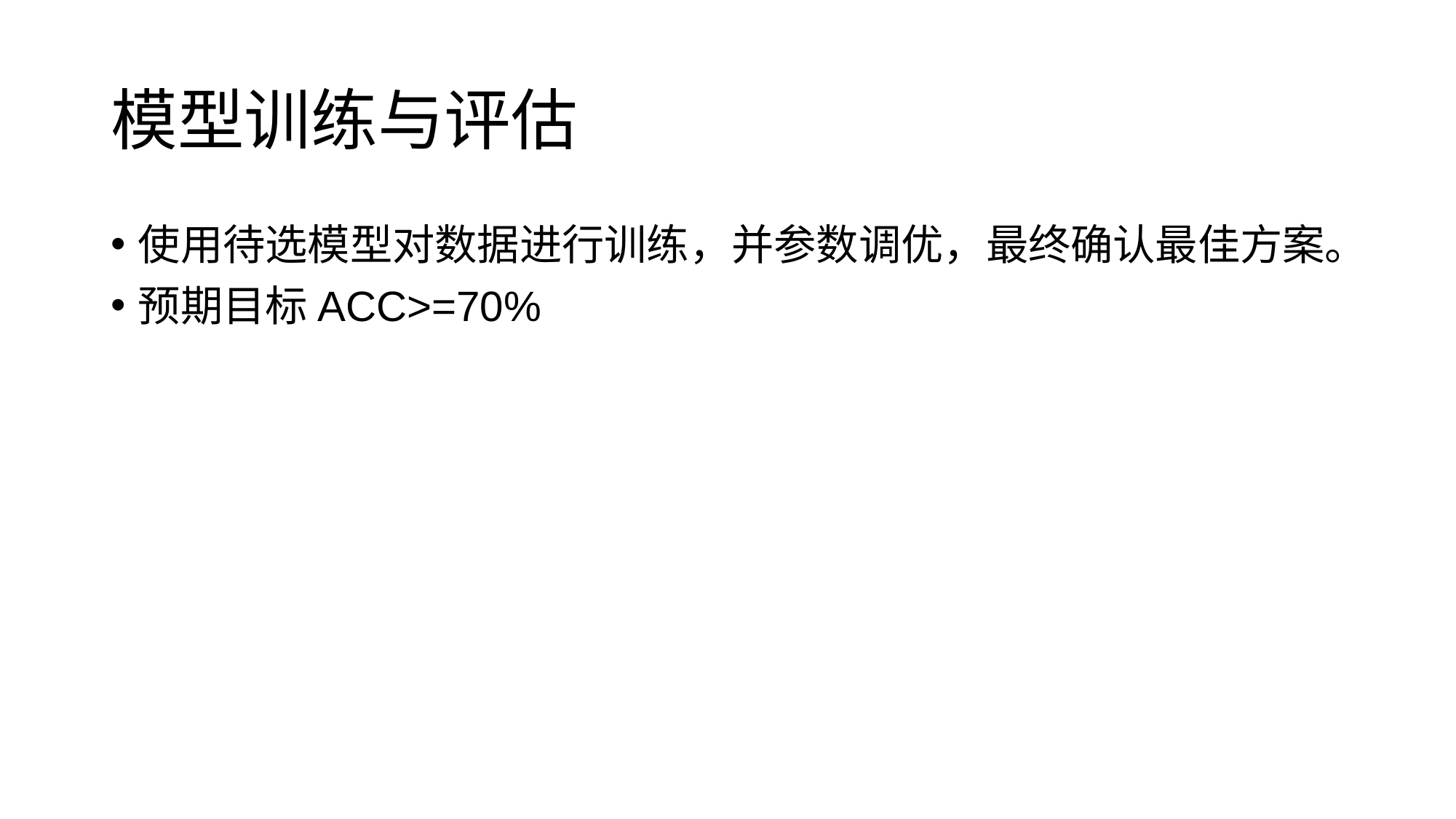

# 模型训练与评估
使用待选模型对数据进行训练，并参数调优，最终确认最佳方案。
预期目标ACC>=70%